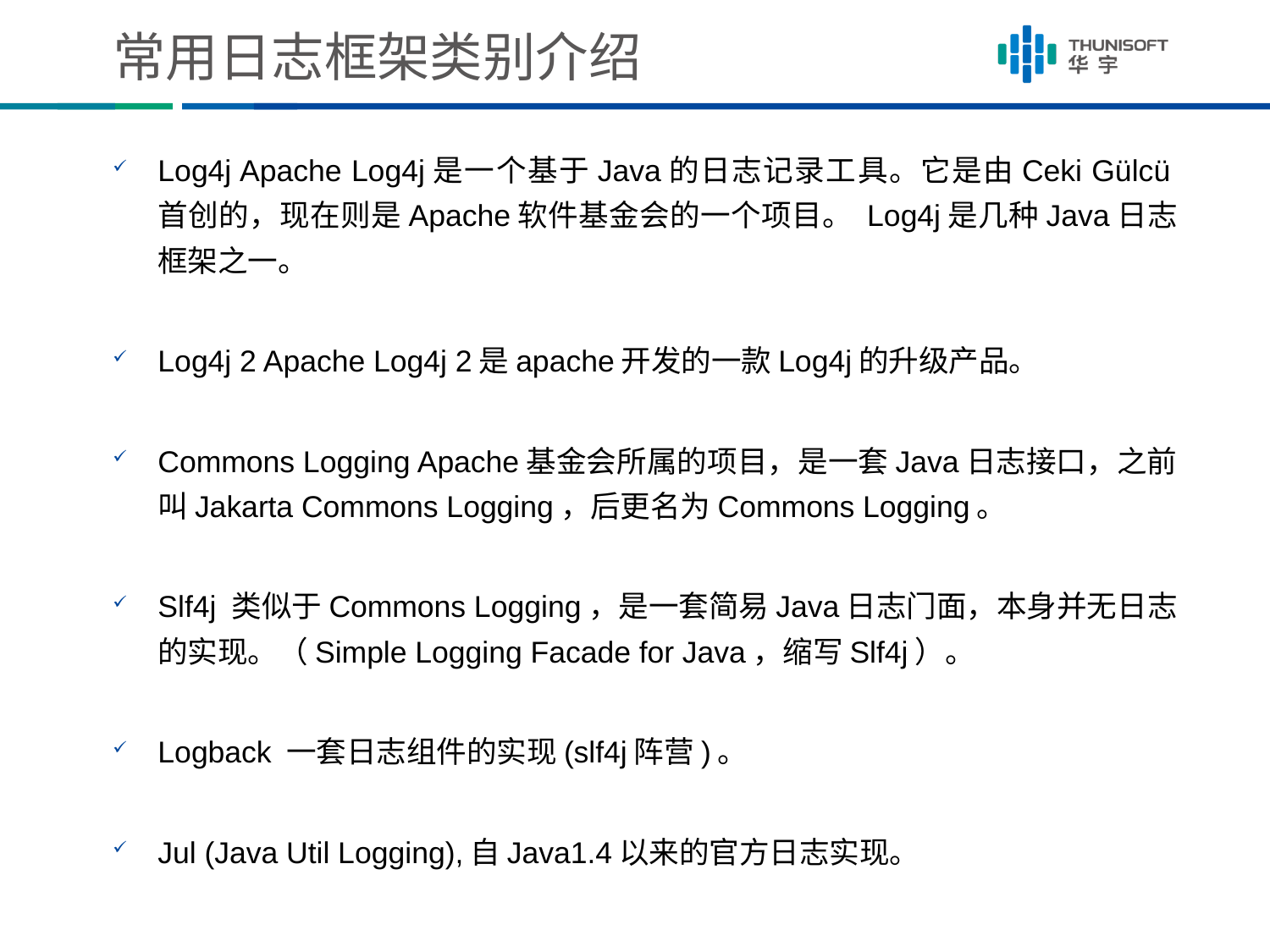

# 常用日志框架类别介绍
Log4j Apache Log4j是一个基于Java的日志记录工具。它是由Ceki Gülcü首创的，现在则是Apache软件基金会的一个项目。 Log4j是几种Java日志框架之一。

Log4j 2 Apache Log4j 2是apache开发的一款Log4j的升级产品。

Commons Logging Apache基金会所属的项目，是一套Java日志接口，之前叫Jakarta Commons Logging，后更名为Commons Logging。

Slf4j 类似于Commons Logging，是一套简易Java日志门面，本身并无日志的实现。（Simple Logging Facade for Java，缩写Slf4j）。

Logback 一套日志组件的实现(slf4j阵营)。

Jul (Java Util Logging),自Java1.4以来的官方日志实现。

5